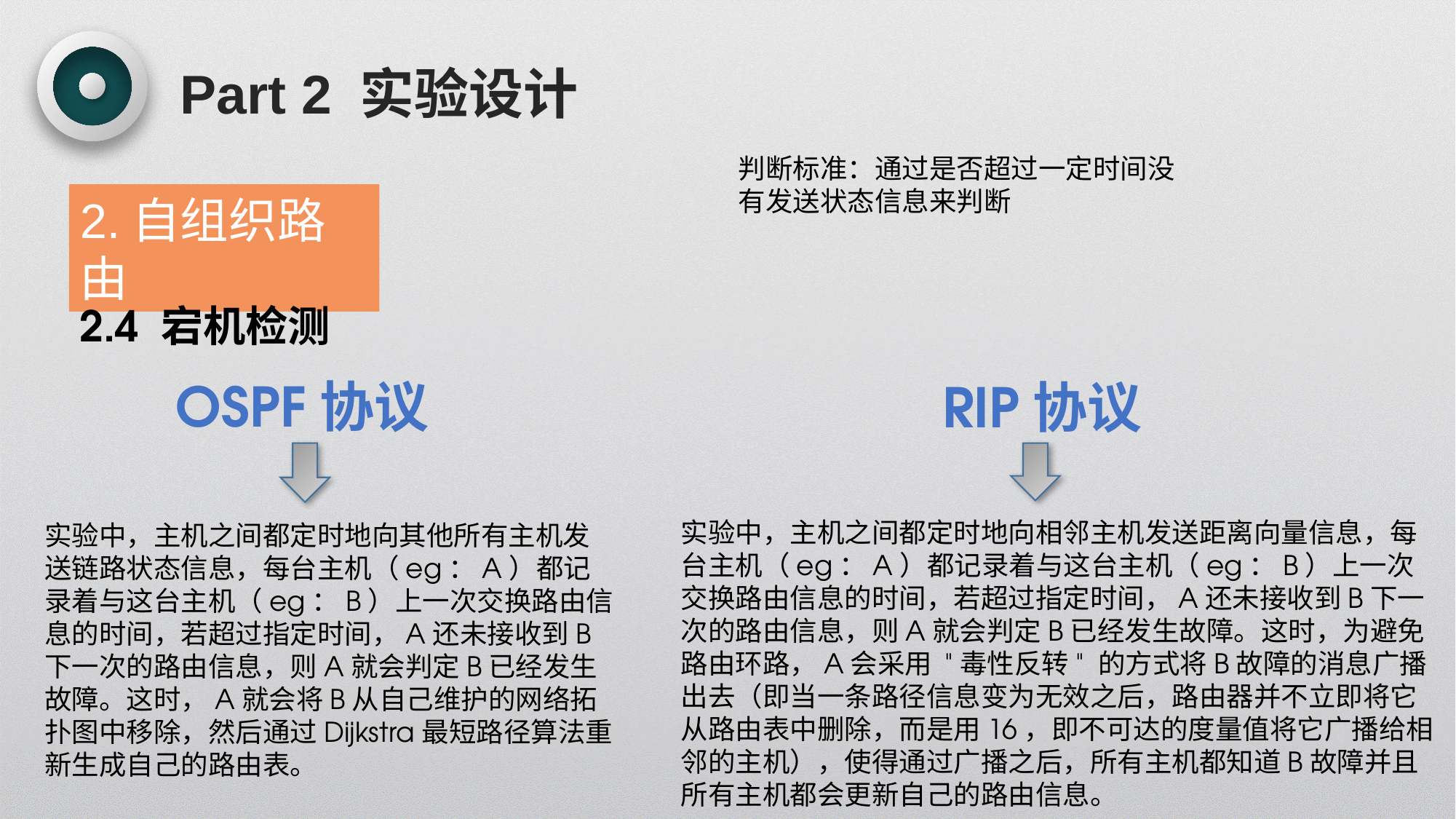

Part 2 实验设计
判断标准：通过是否超过一定时间没有发送状态信息来判断
2.自组织路由
2.4 宕机检测
OSPF协议
RIP协议

实验中，主机之间都定时地向相邻主机发送距离向量信息，每台主机（eg：A）都记录着与这台主机（eg：B）上一次交换路由信息的时间，若超过指定时间，A还未接收到B下一次的路由信息，则A就会判定B已经发生故障。这时，为避免路由环路，A会采用 "毒性反转" 的方式将B故障的消息广播出去（即当一条路径信息变为无效之后，路由器并不立即将它从路由表中删除，而是用16，即不可达的度量值将它广播给相邻的主机），使得通过广播之后，所有主机都知道B故障并且所有主机都会更新自己的路由信息。
实验中，主机之间都定时地向其他所有主机发送链路状态信息，每台主机（eg：A）都记录着与这台主机（eg：B）上一次交换路由信息的时间，若超过指定时间，A还未接收到B下一次的路由信息，则A就会判定B已经发生故障。这时，A就会将B从自己维护的网络拓扑图中移除，然后通过Dijkstra最短路径算法重新生成自己的路由表。